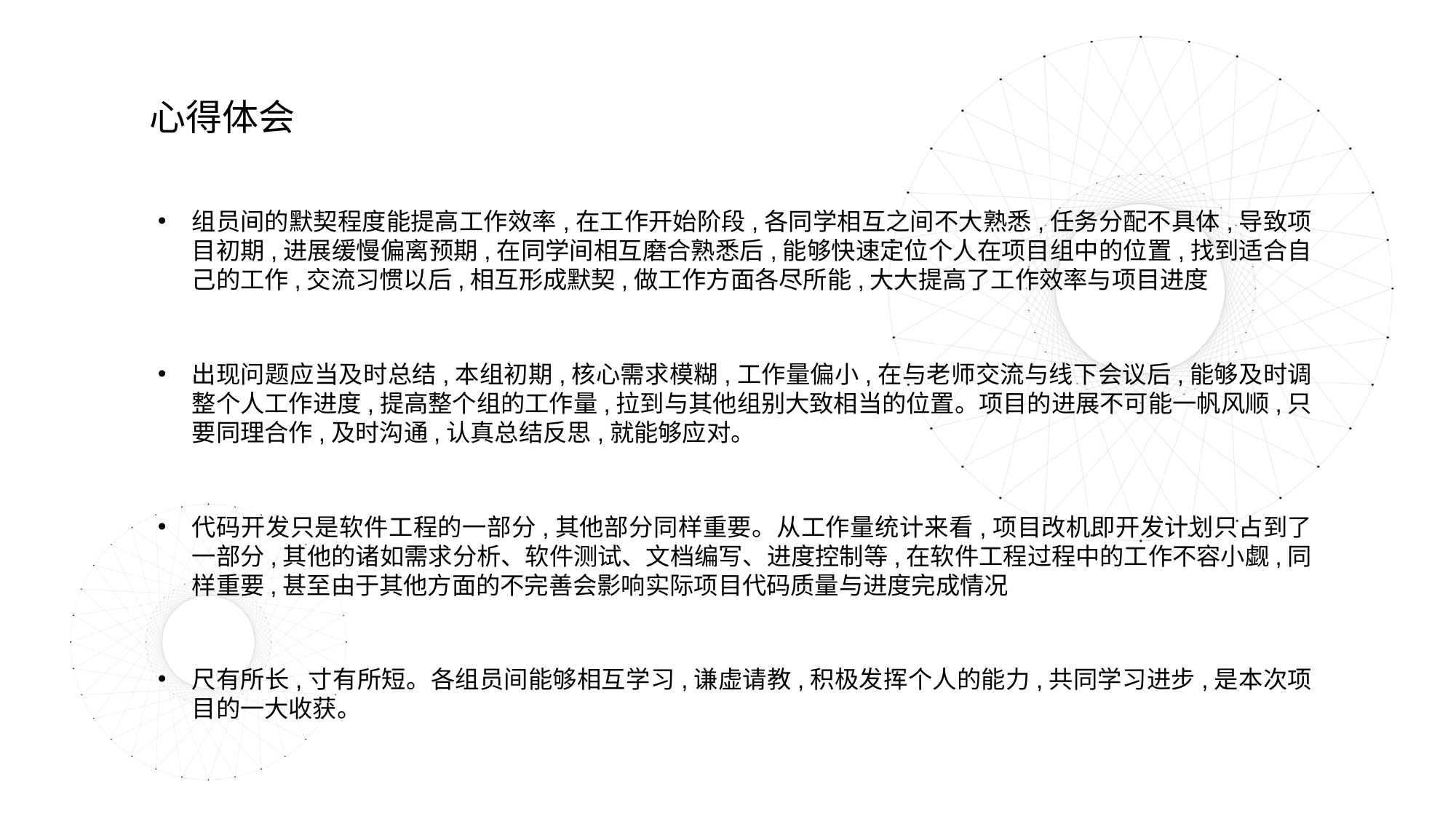

心得体会

组员间的默契程度能提高工作效率,在工作开始阶段,各同学相互之间不大熟悉,任务分配不具体,导致项目初期,进展缓慢偏离预期,在同学间相互磨合熟悉后,能够快速定位个人在项目组中的位置,找到适合自己的工作,交流习惯以后,相互形成默契,做工作方面各尽所能,大大提高了工作效率与项目进度

出现问题应当及时总结,本组初期,核心需求模糊,工作量偏小,在与老师交流与线下会议后,能够及时调整个人工作进度,提高整个组的工作量,拉到与其他组别大致相当的位置。项目的进展不可能一帆风顺,只要同理合作,及时沟通,认真总结反思,就能够应对。

代码开发只是软件工程的一部分,其他部分同样重要。从工作量统计来看,项目改机即开发计划只占到了一部分,其他的诸如需求分析、软件测试、文档编写、进度控制等,在软件工程过程中的工作不容小觑,同样重要,甚至由于其他方面的不完善会影响实际项目代码质量与进度完成情况

尺有所长,寸有所短。各组员间能够相互学习,谦虚请教,积极发挥个人的能力,共同学习进步,是本次项目的一大收获。